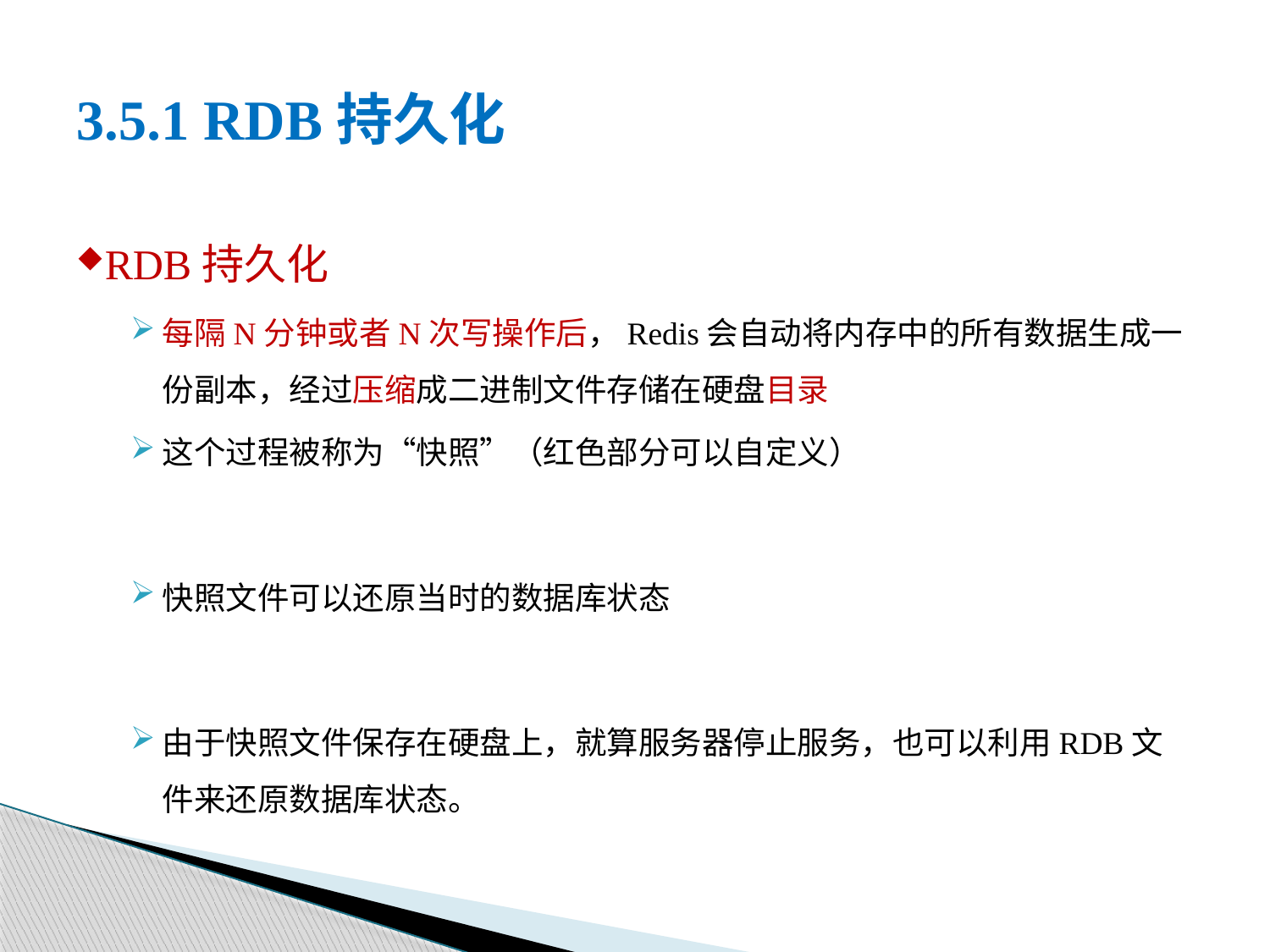

# 3.5.1 RDB持久化
RDB持久化
每隔N分钟或者N次写操作后，Redis会自动将内存中的所有数据生成一份副本，经过压缩成二进制文件存储在硬盘目录
这个过程被称为“快照”（红色部分可以自定义）

快照文件可以还原当时的数据库状态

由于快照文件保存在硬盘上，就算服务器停止服务，也可以利用RDB文件来还原数据库状态。